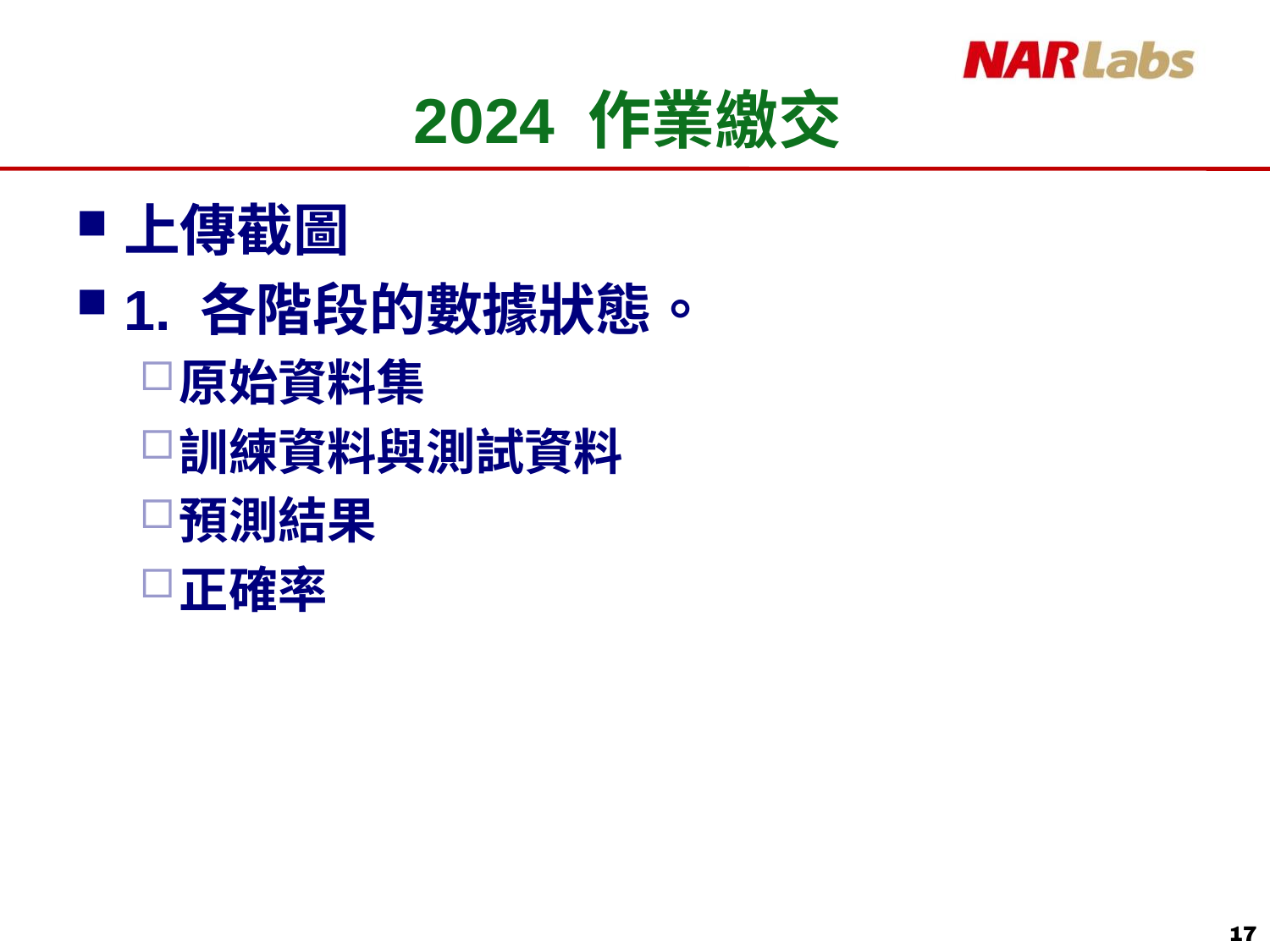

# 2024 作業繳交
上傳截圖
1. 各階段的數據狀態。
原始資料集
訓練資料與測試資料
預測結果
正確率
17